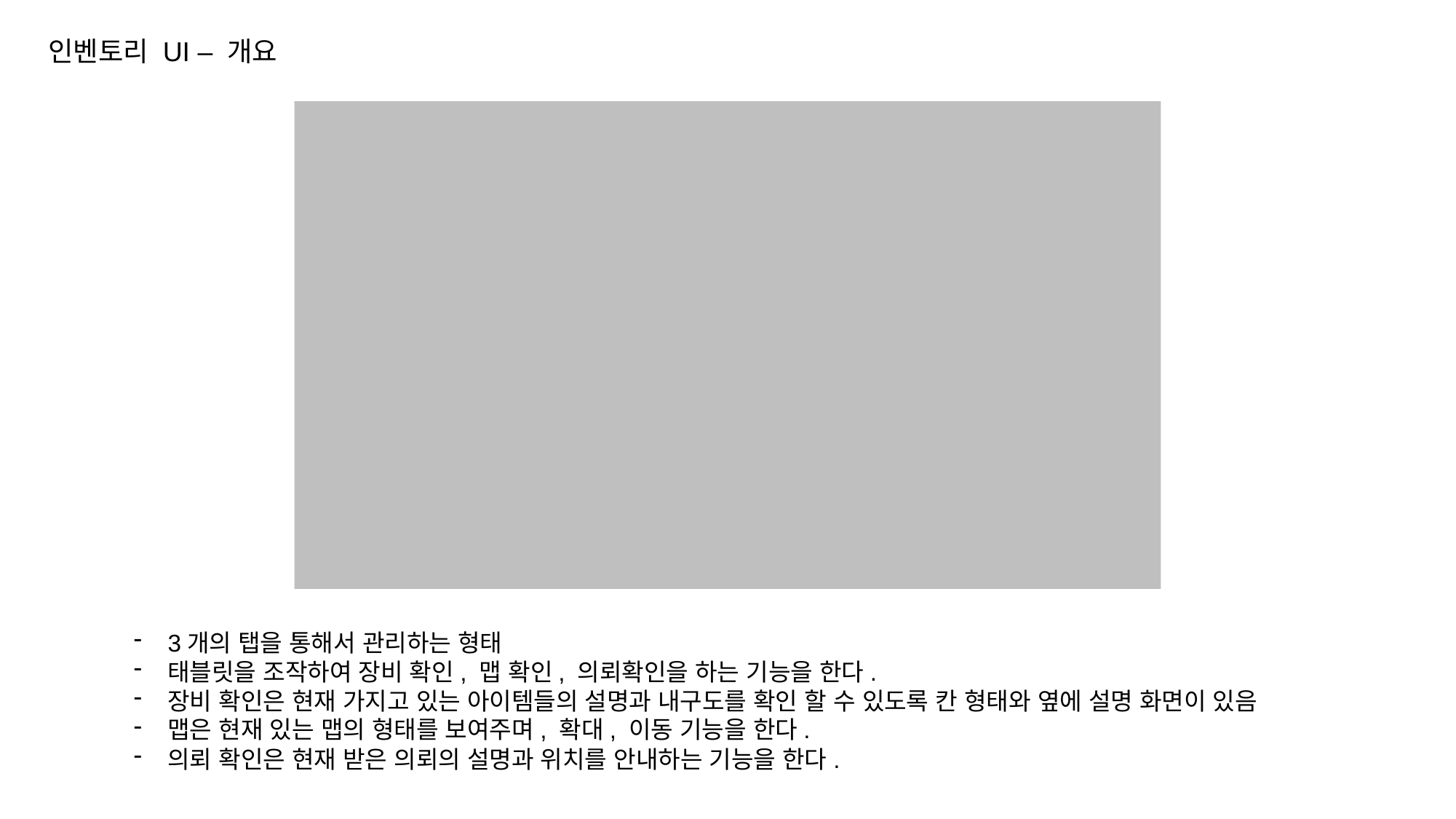

인벤토리 UI – 개요

3개의 탭을 통해서 관리하는 형태
태블릿을 조작하여 장비 확인, 맵 확인, 의뢰확인을 하는 기능을 한다.
장비 확인은 현재 가지고 있는 아이템들의 설명과 내구도를 확인 할 수 있도록 칸 형태와 옆에 설명 화면이 있음
맵은 현재 있는 맵의 형태를 보여주며, 확대, 이동 기능을 한다.
의뢰 확인은 현재 받은 의뢰의 설명과 위치를 안내하는 기능을 한다.